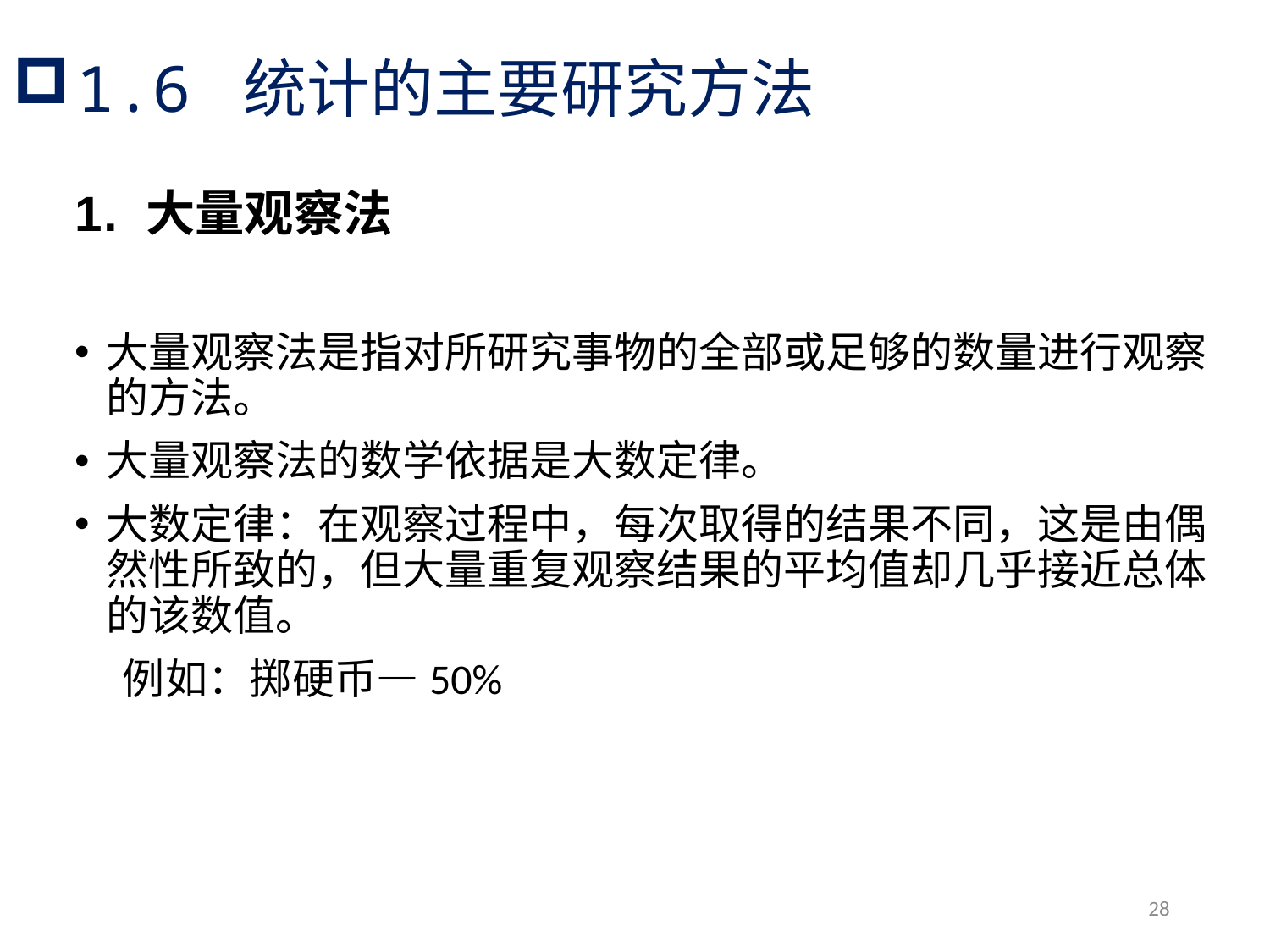

1.6 统计的主要研究方法
大量观察法

大量观察法是指对所研究事物的全部或足够的数量进行观察的方法。
大量观察法的数学依据是大数定律。
大数定律：在观察过程中，每次取得的结果不同，这是由偶然性所致的，但大量重复观察结果的平均值却几乎接近总体的该数值。
    例如：掷硬币—50%

28